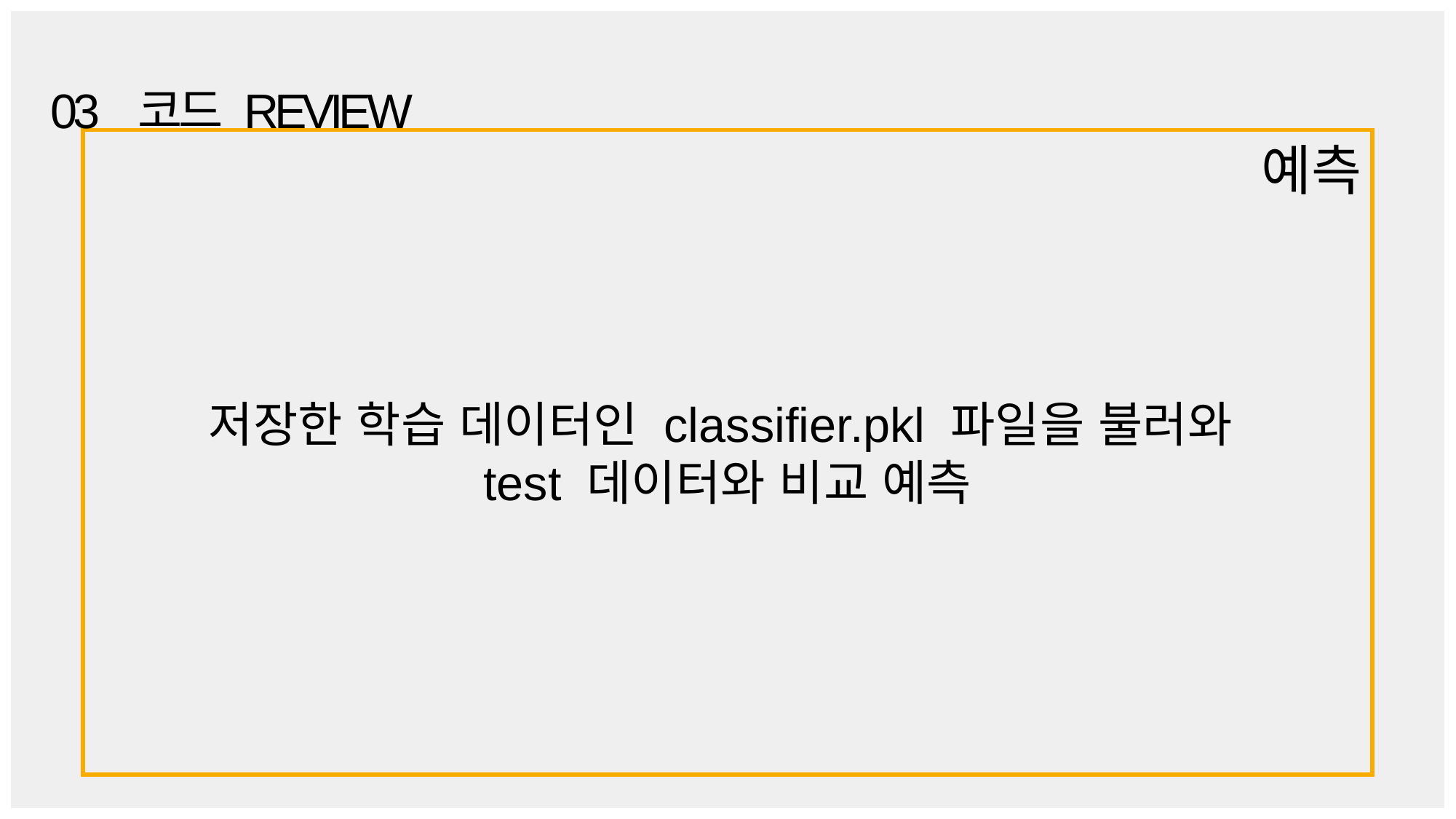

03   코드 REVIEW

예측
저장한 학습 데이터인 classifier.pkl 파일을 불러와
test 데이터와 비교 예측